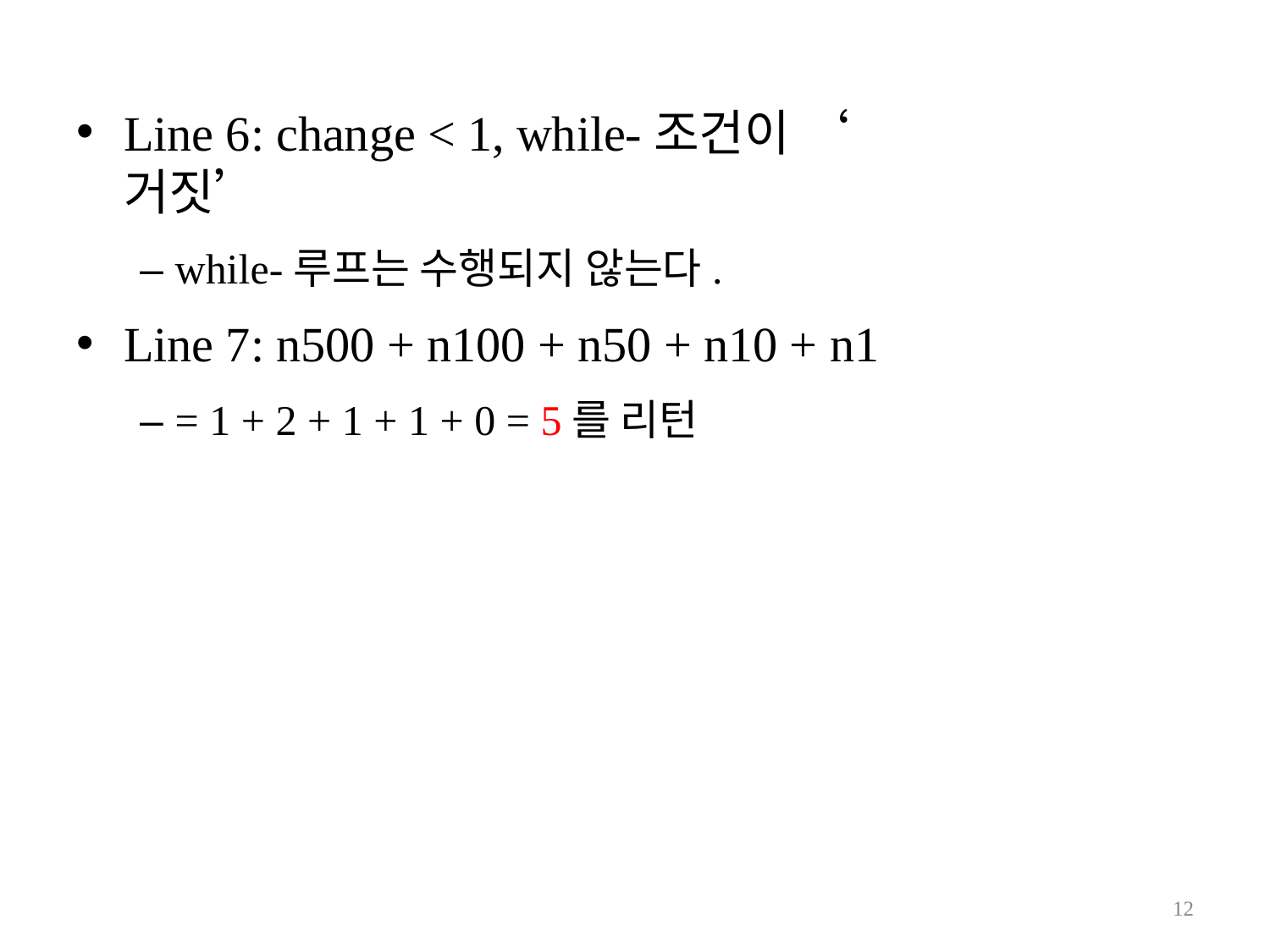

Line 6: change < 1, while-조건이 ‘거짓’
– while-루프는 수행되지 않는다.
Line 7: n500 + n100 + n50 + n10 + n1
– = 1 + 2 + 1 + 1 + 0 = 5를 리턴
12